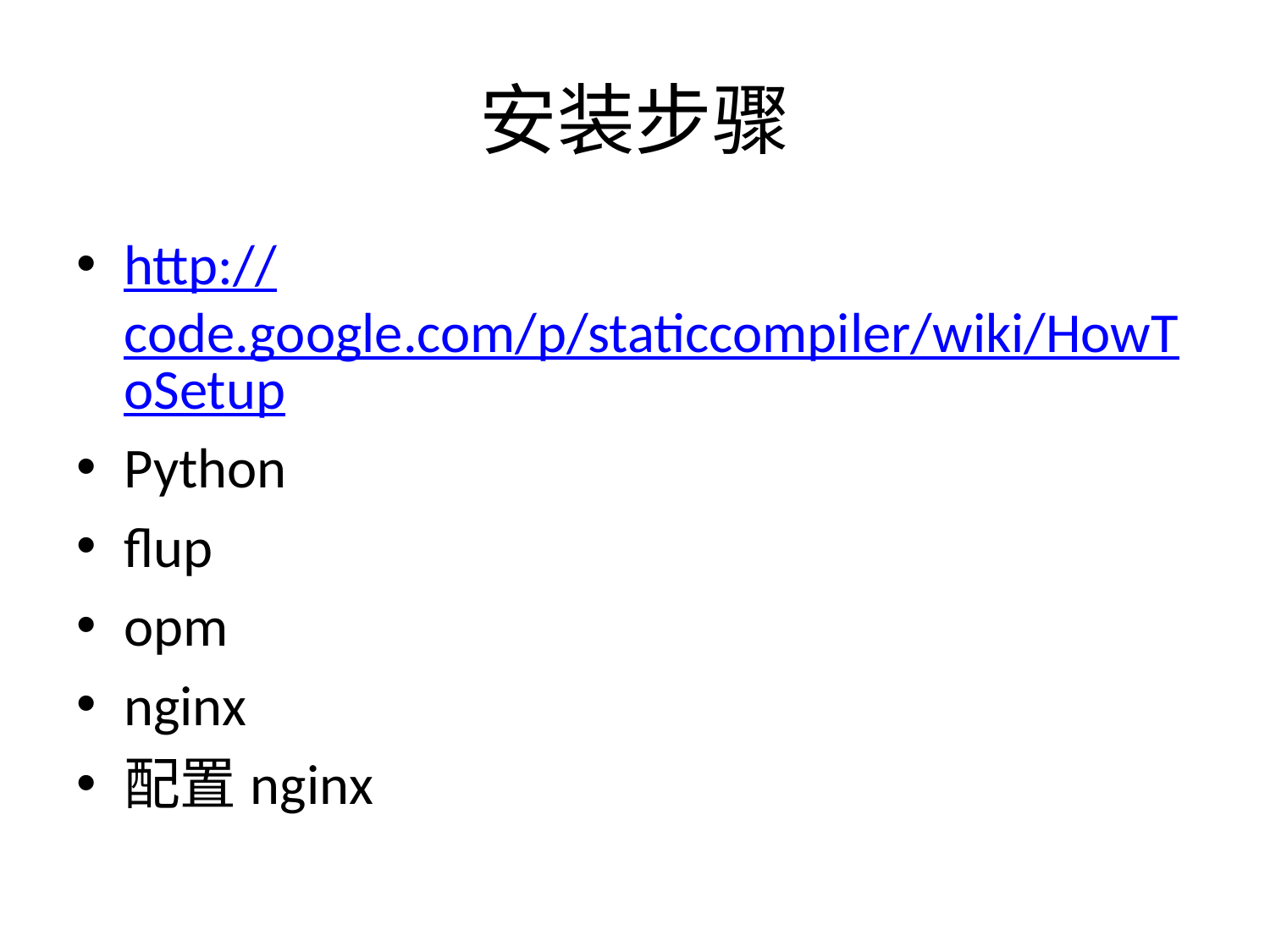

# 安装步骤
http://code.google.com/p/staticcompiler/wiki/HowToSetup
Python
flup
opm
nginx
配置nginx